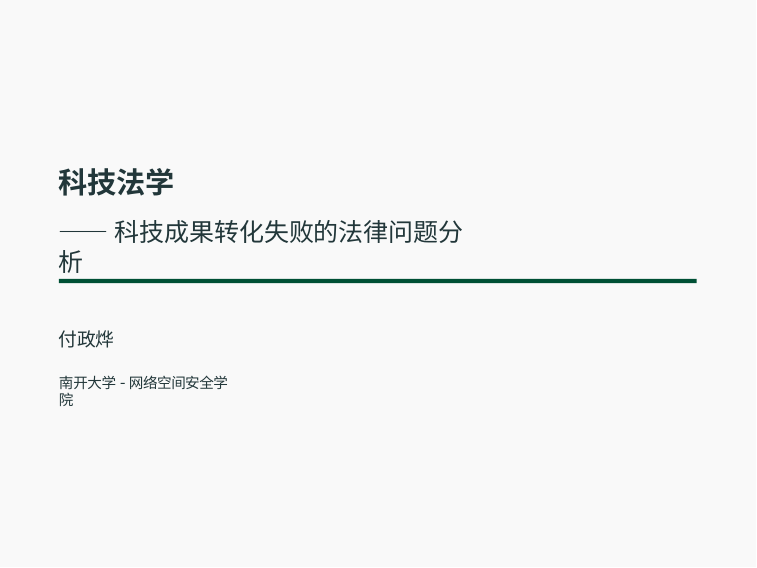

科技法学
——科技成果转化失败的法律问题分析

付政烨
南开大学-网络空间安全学院